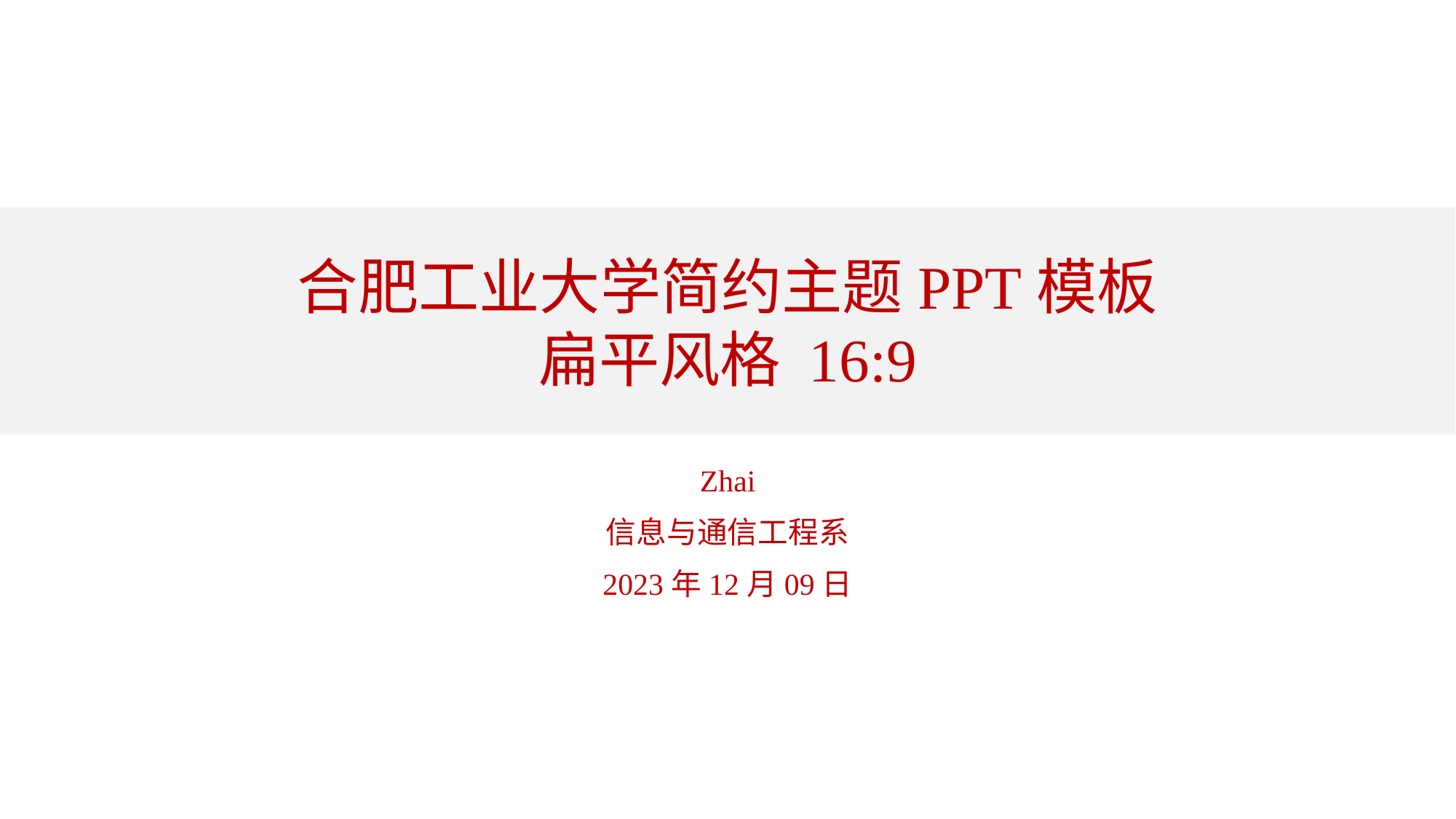

# 合肥工业大学简约主题PPT模板 扁平风格 16:9
Zhai
信息与通信工程系
2023年12月09日